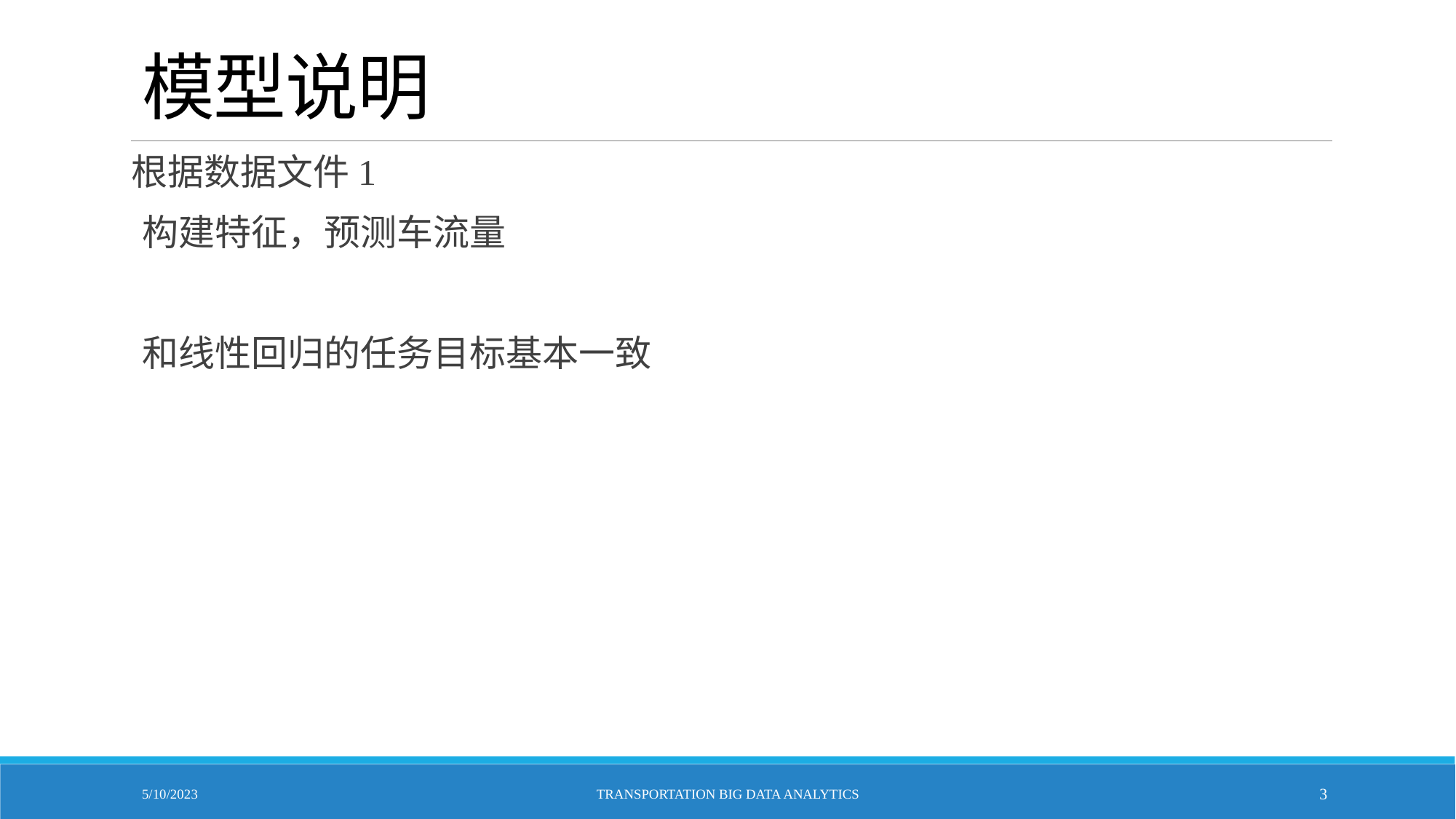

# 模型说明
根据数据文件1
构建特征，预测车流量

和线性回归的任务目标基本一致

5/10/2023
Transportation Big Data Analytics
3